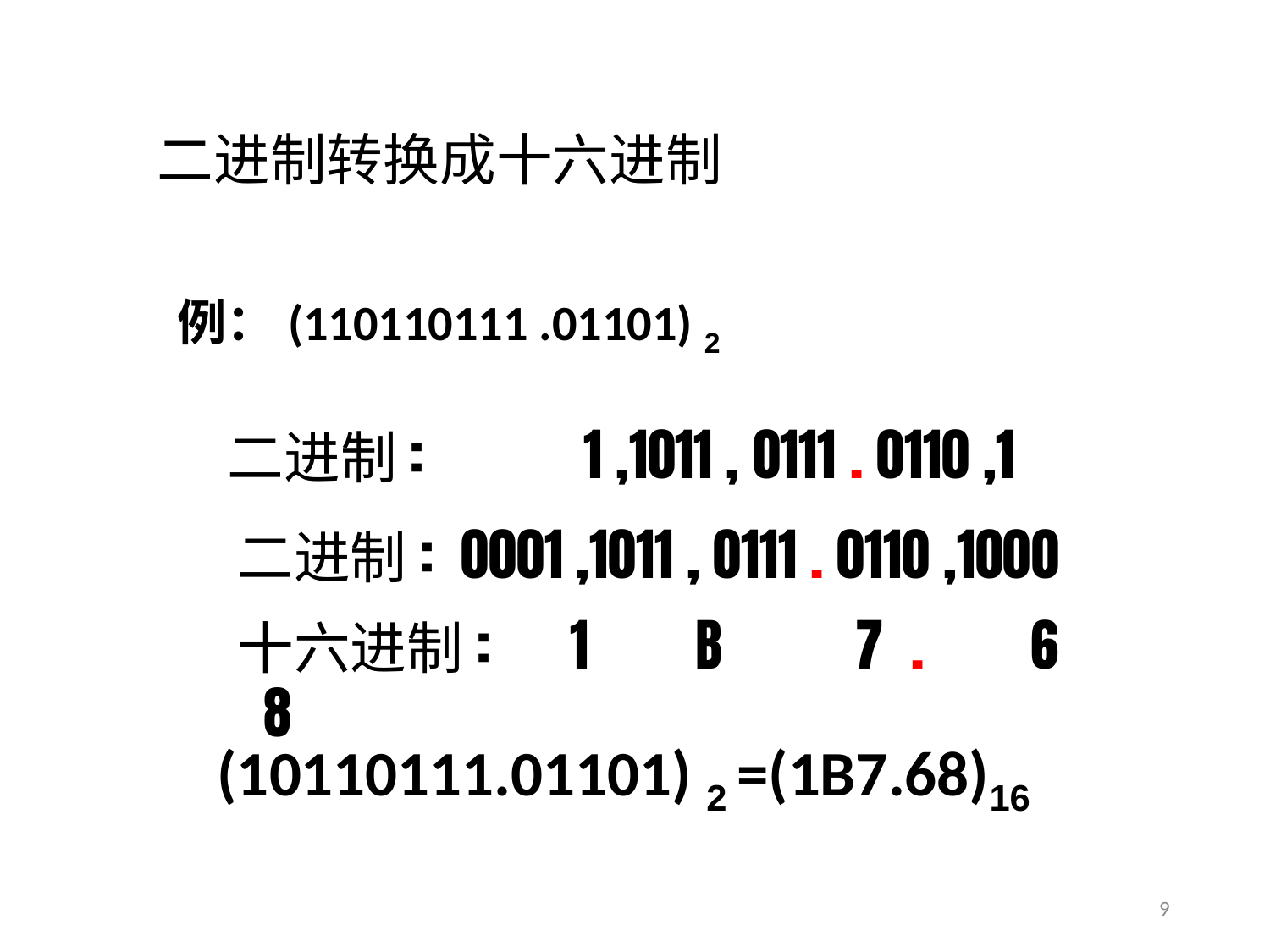

二进制转换成十六进制
例：(110110111 .01101) 2
二进制:            1 ,1011 , 0111 . 0110 ,1
二进制:  0001 ,1011 , 0111 . 0110 ,1000
十六进制:      1        B          7  .        6          8
(10110111.01101) 2 =(1B7.68)16
9